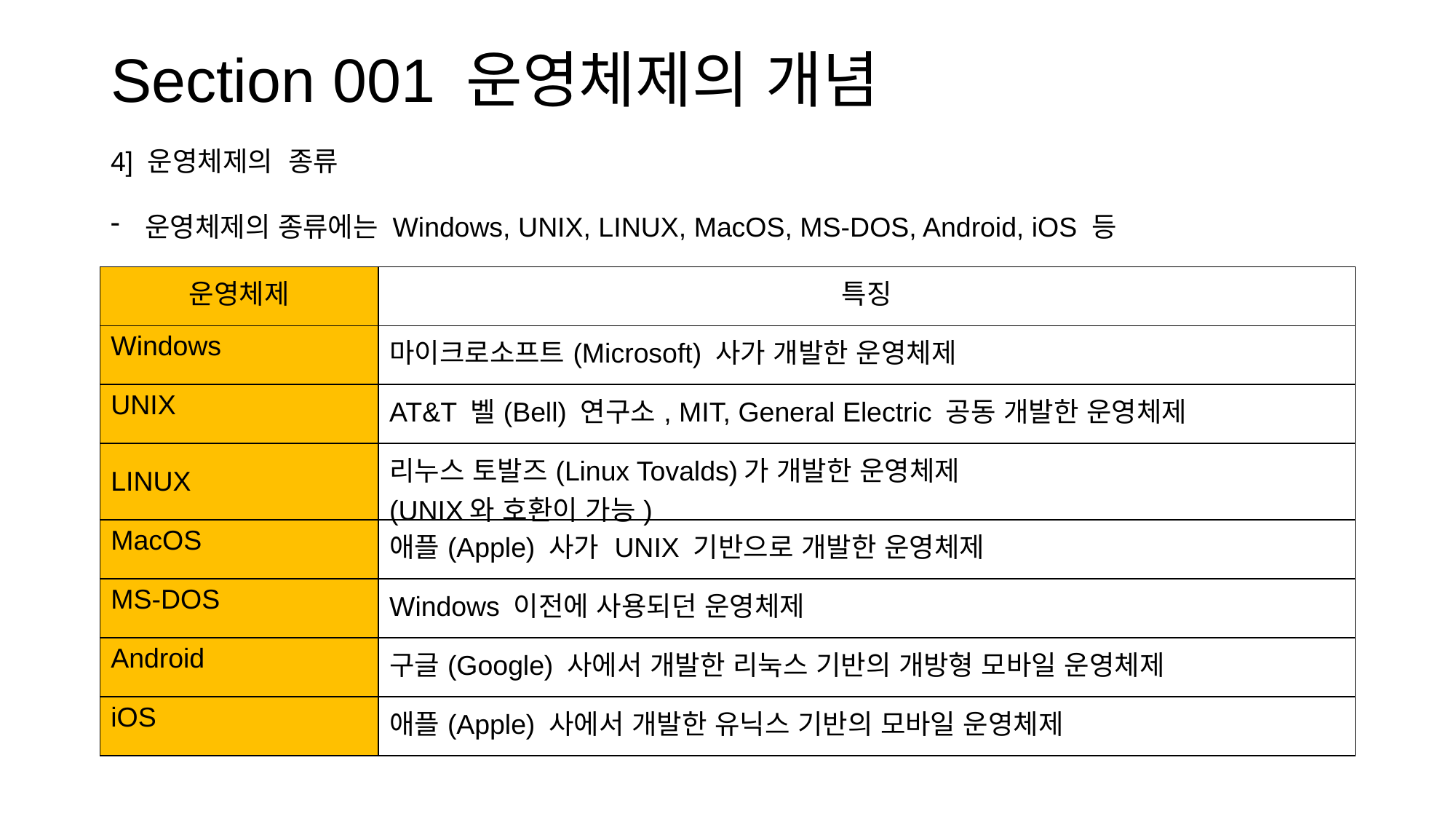

Section 001 운영체제의 개념
4] 운영체제의  종류

운영체제의 종류에는 Windows, UNIX, LINUX, MacOS, MS-DOS, Android, iOS 등
| 운영체제 | 특징 |
| --- | --- |
| Windows | 마이크로소프트(Microsoft) 사가 개발한 운영체제 |
| UNIX | AT&T 벨(Bell) 연구소, MIT, General Electric 공동 개발한 운영체제 |
| LINUX | 리누스 토발즈(Linux Tovalds)가 개발한 운영체제 (UNIX와 호환이 가능) |
| MacOS | 애플(Apple) 사가 UNIX 기반으로 개발한 운영체제 |
| MS-DOS | Windows 이전에 사용되던 운영체제 |
| Android | 구글(Google) 사에서 개발한 리눅스 기반의 개방형 모바일 운영체제 |
| iOS | 애플(Apple) 사에서 개발한 유닉스 기반의 모바일 운영체제 |